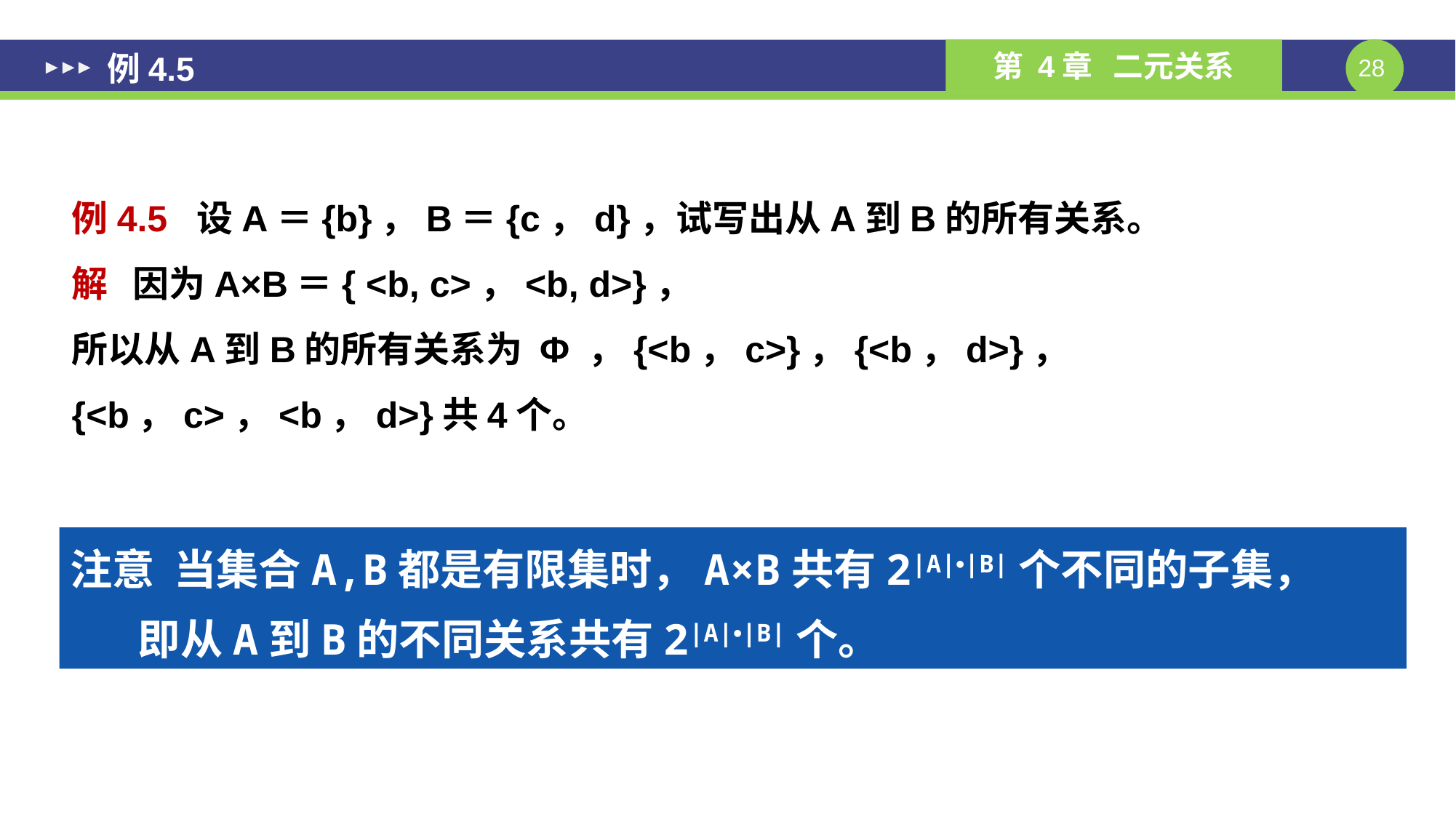

# 例4.5
例4.5  设A＝{b}，B＝{c，d}，试写出从A到B的所有关系。
解   因为A×B＝{ <b, c>，<b, d>}，
所以从A到B的所有关系为 Φ ，{<b，c>}，{<b，d>}，{<b，c>，<b，d>}共4个。
注意  当集合A,B都是有限集时，A×B共有2|A|•|B|个不同的子集，
      即从A到B的不同关系共有2|A|•|B|个。